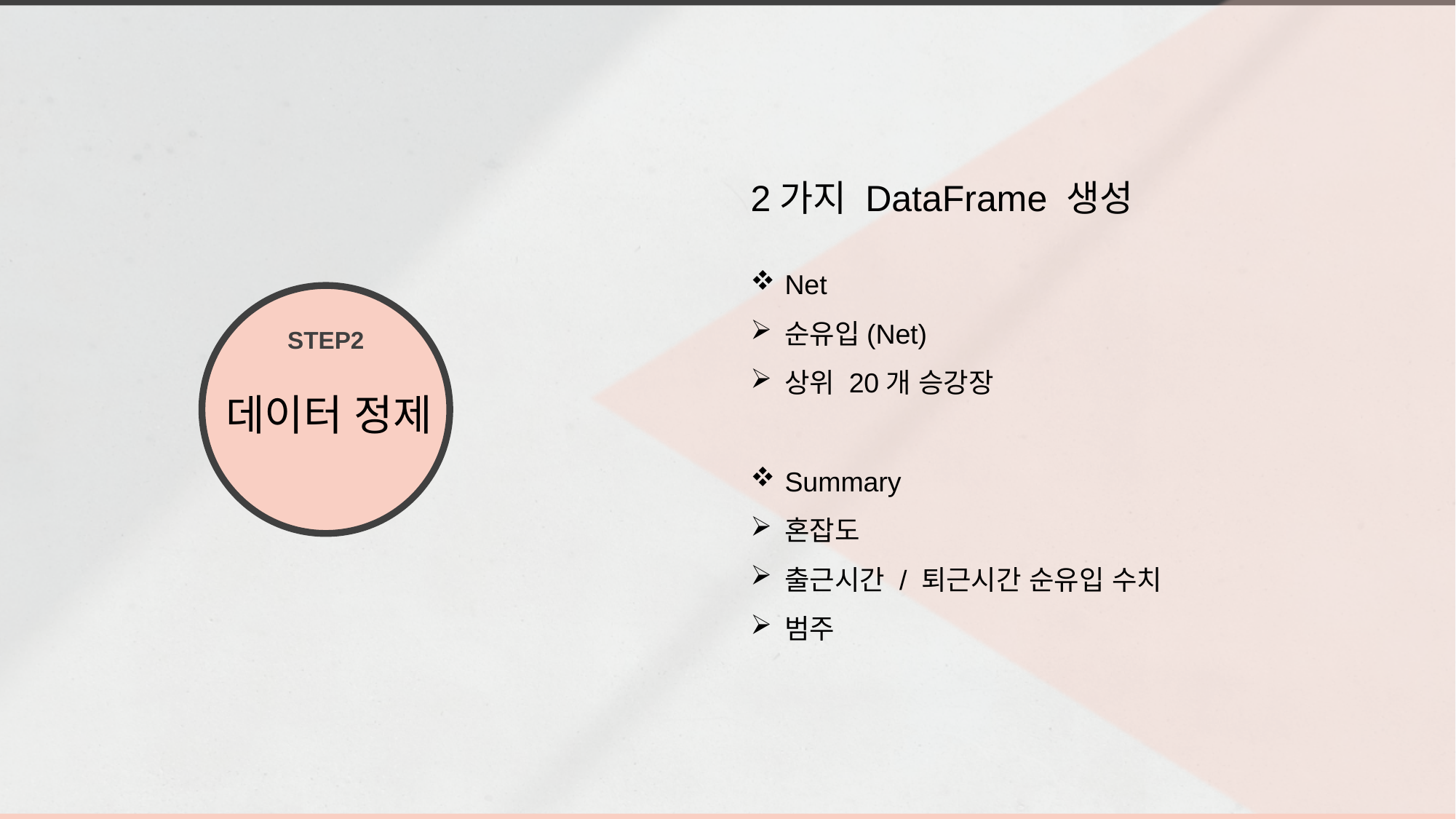

2가지 DataFrame 생성

Net
순유입(Net)
상위 20개 승강장

Summary
혼잡도
출근시간 / 퇴근시간 순유입 수치
범주

STEP2
데이터 정제